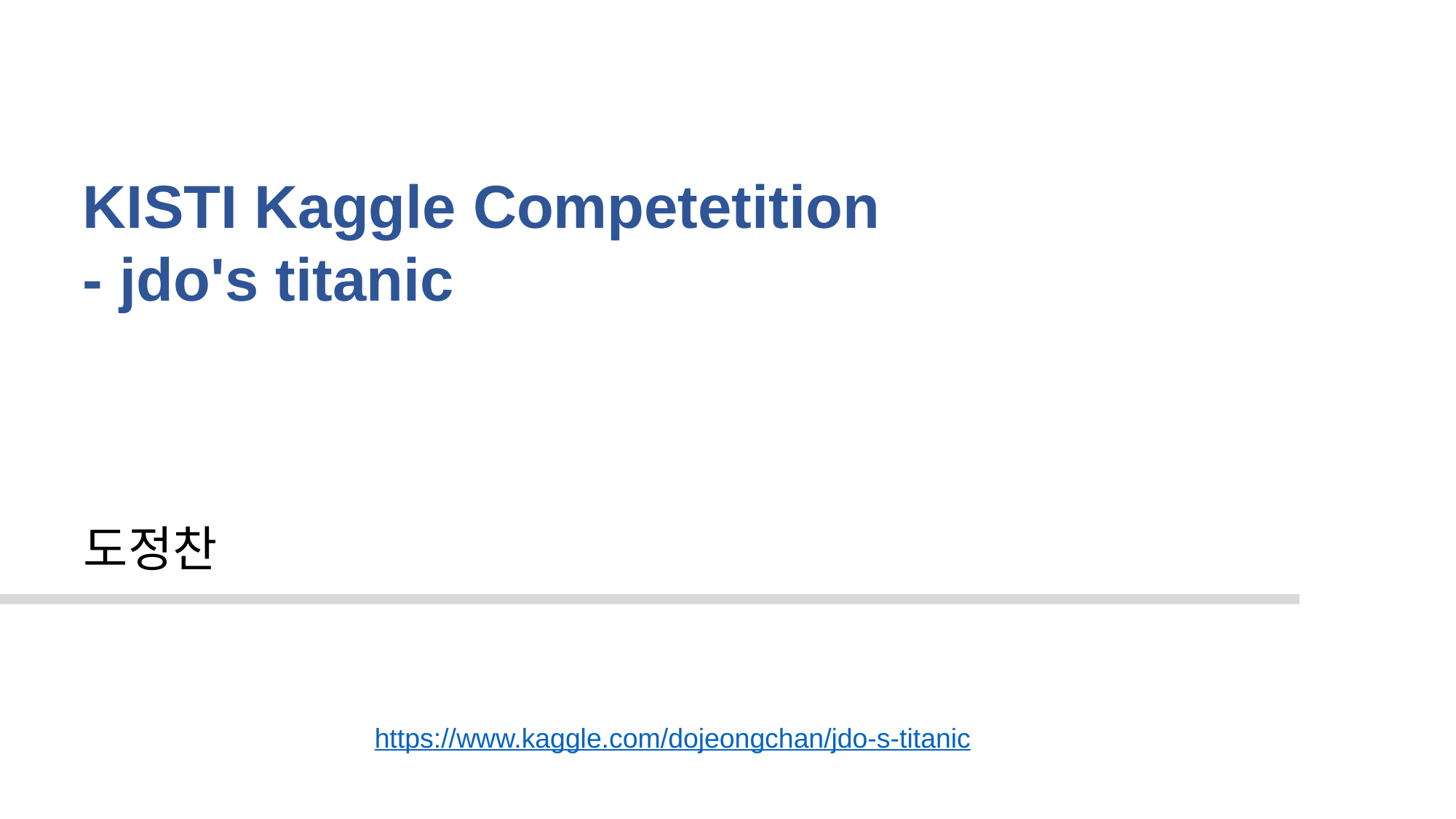

KISTI Kaggle Competetition
- jdo's titanic
도정찬
https://www.kaggle.com/dojeongchan/jdo-s-titanic